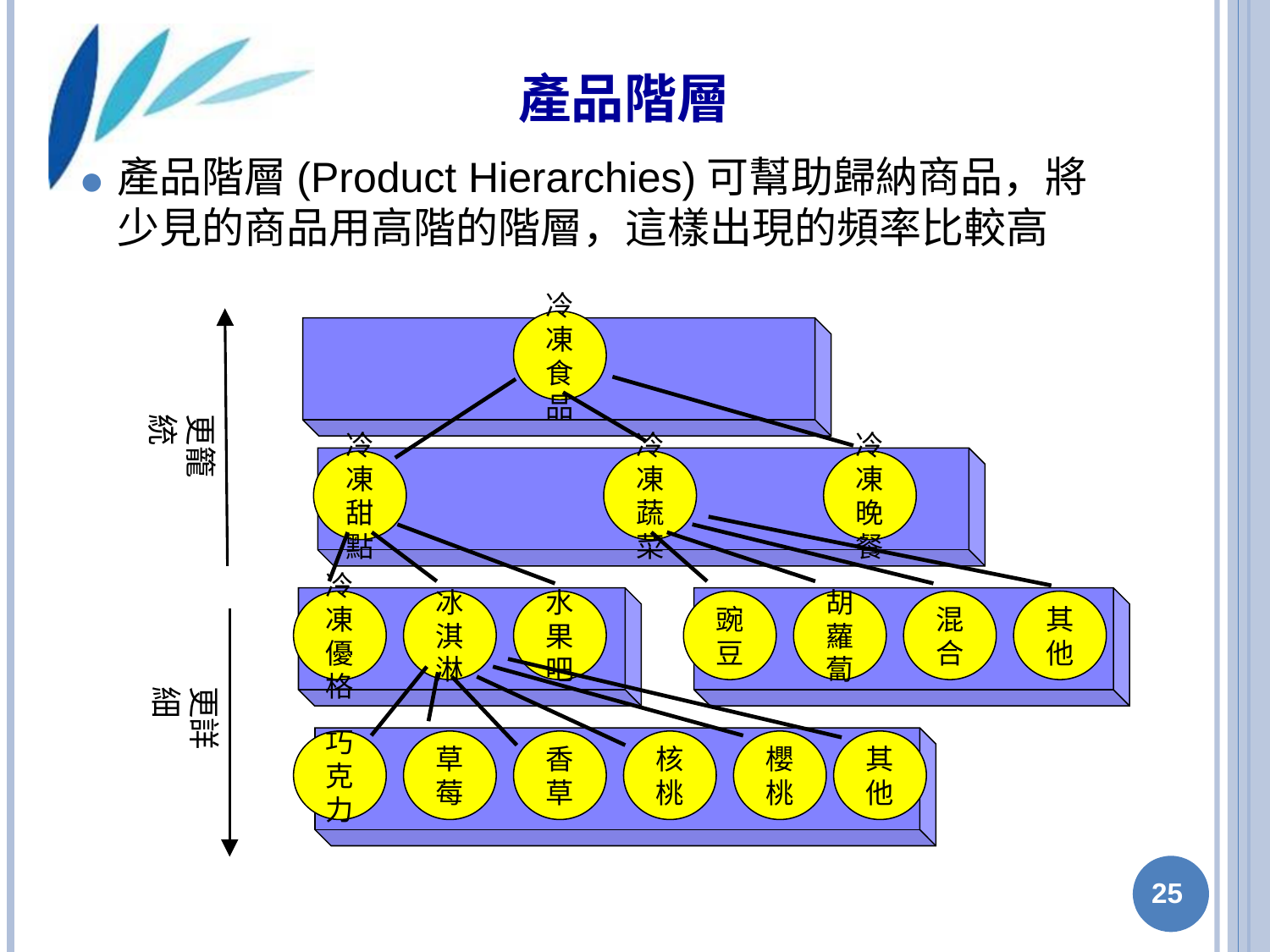

# 產品階層

產品階層(Product Hierarchies)可幫助歸納商品，將少見的商品用高階的階層，這樣出現的頻率比較高

冷凍食品
更籠統

冷凍甜點
冷凍蔬菜
冷凍晚餐

冷凍優格
冰淇淋
水果吧
豌豆
胡蘿蔔
混合
其他
更詳細
巧克力
草莓
香草
核桃
櫻桃
其他
25